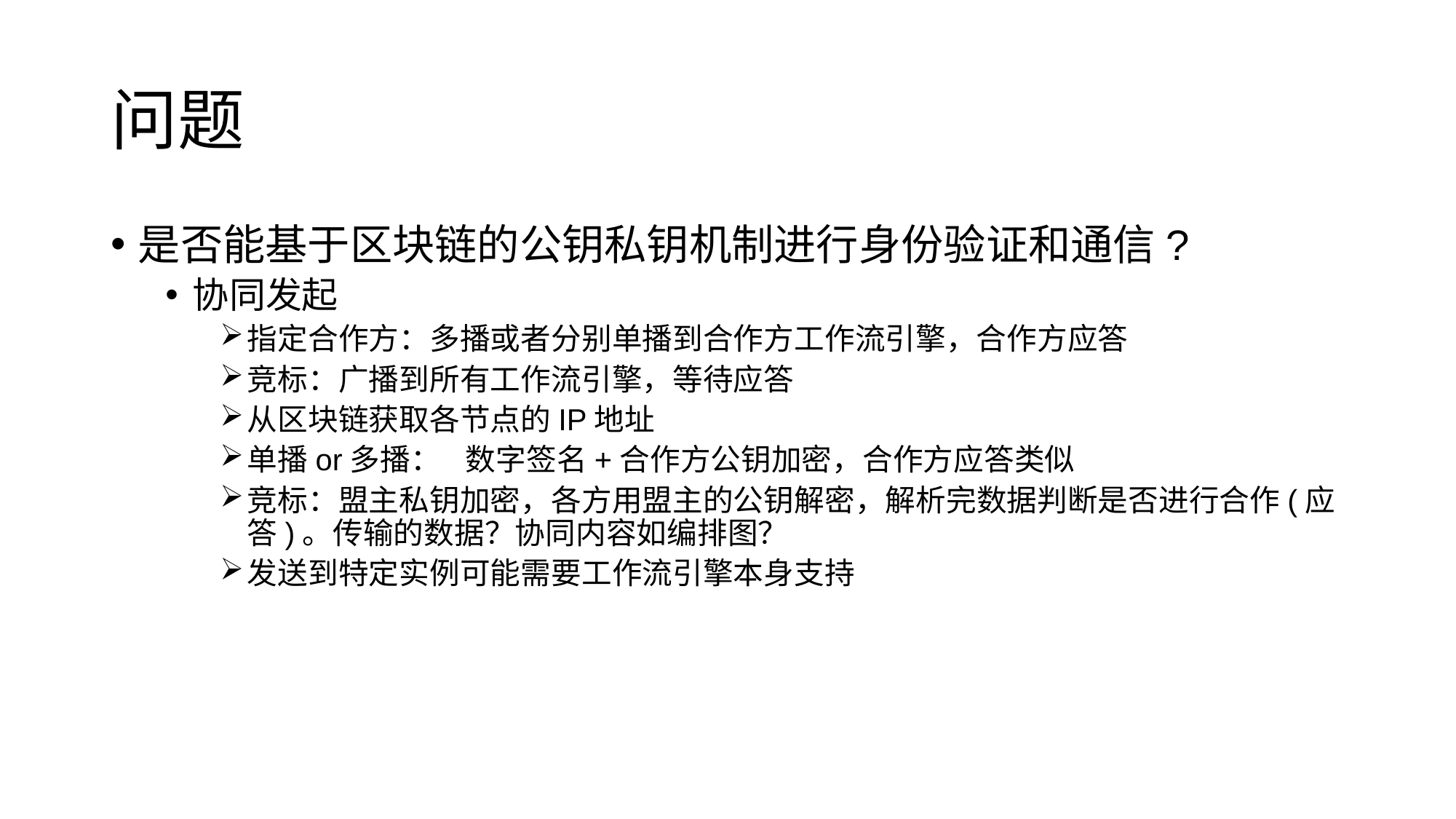

# 问题
是否能基于区块链的公钥私钥机制进行身份验证和通信?
协同发起
指定合作方：多播或者分别单播到合作方工作流引擎，合作方应答
竞标：广播到所有工作流引擎，等待应答
从区块链获取各节点的IP地址
单播or多播：	数字签名+合作方公钥加密，合作方应答类似
竞标：盟主私钥加密，各方用盟主的公钥解密，解析完数据判断是否进行合作(应答)。传输的数据？协同内容如编排图？
发送到特定实例可能需要工作流引擎本身支持